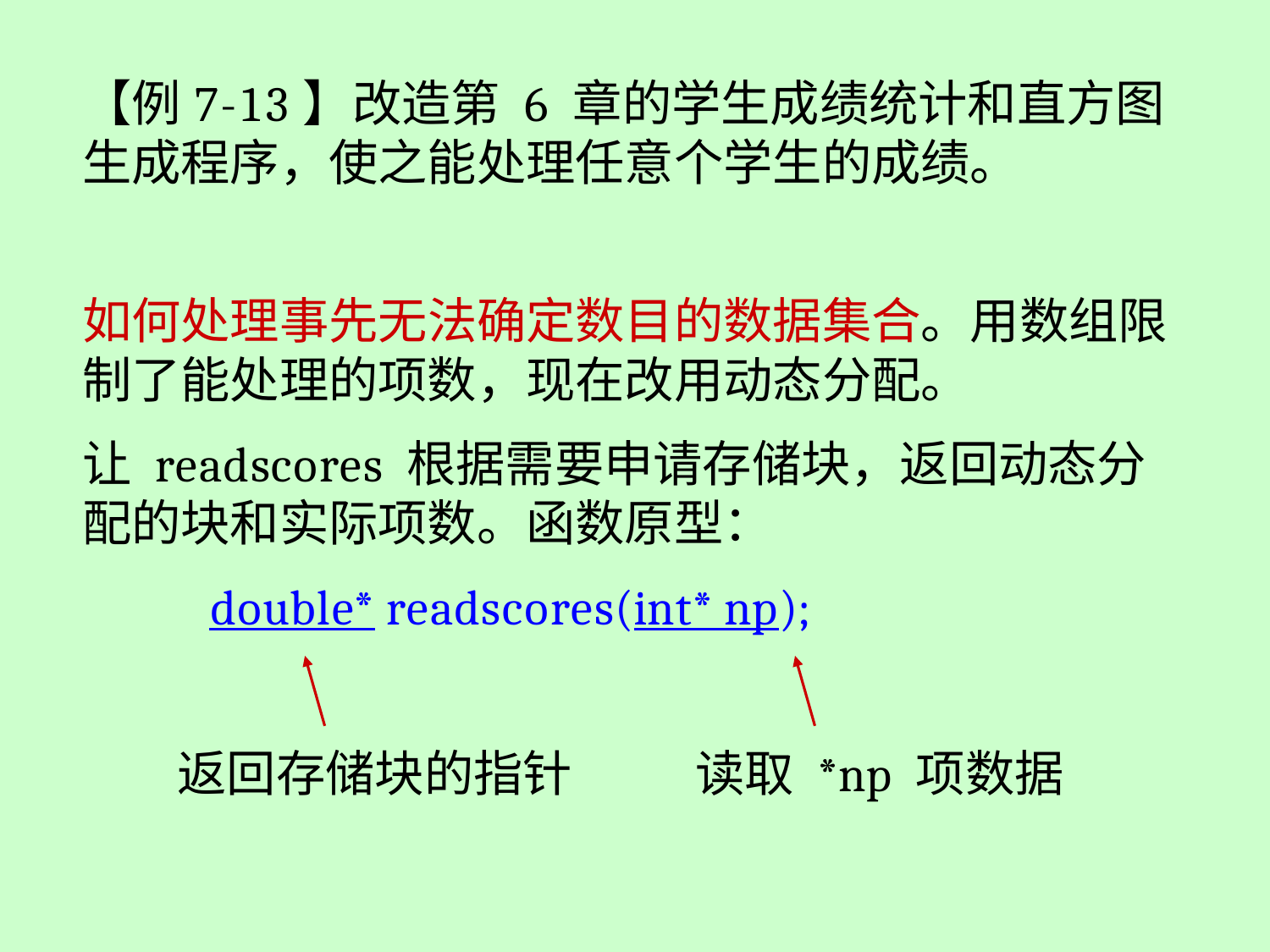

【例7-13】改造第 6 章的学生成绩统计和直方图生成程序，使之能处理任意个学生的成绩。

如何处理事先无法确定数目的数据集合。用数组限制了能处理的项数，现在改用动态分配。
让 readscores 根据需要申请存储块，返回动态分配的块和实际项数。函数原型：
	double* readscores(int* np);

返回存储块的指针
读取 *np 项数据